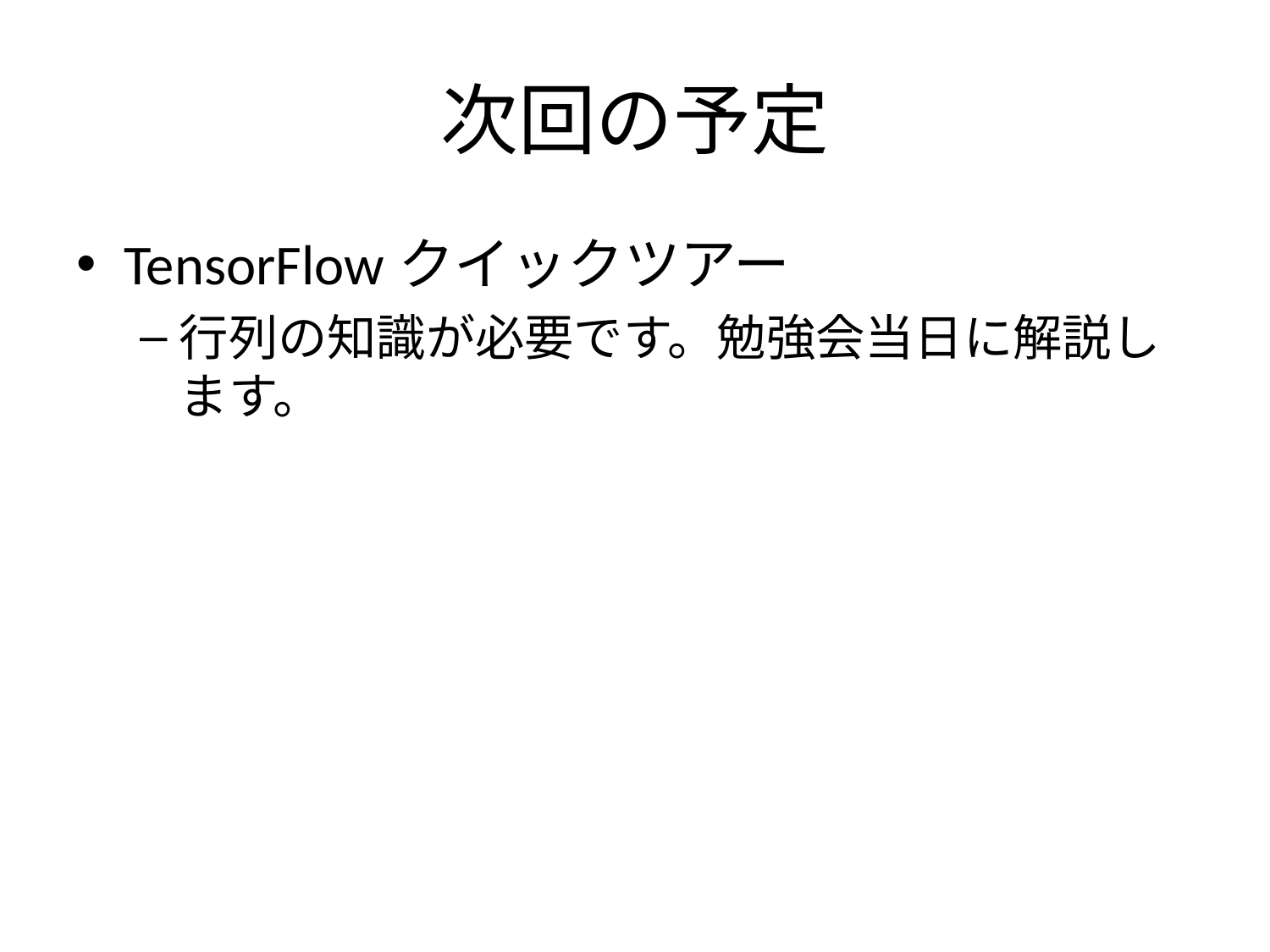

# 次回の予定
TensorFlowクイックツアー
行列の知識が必要です。勉強会当日に解説します。